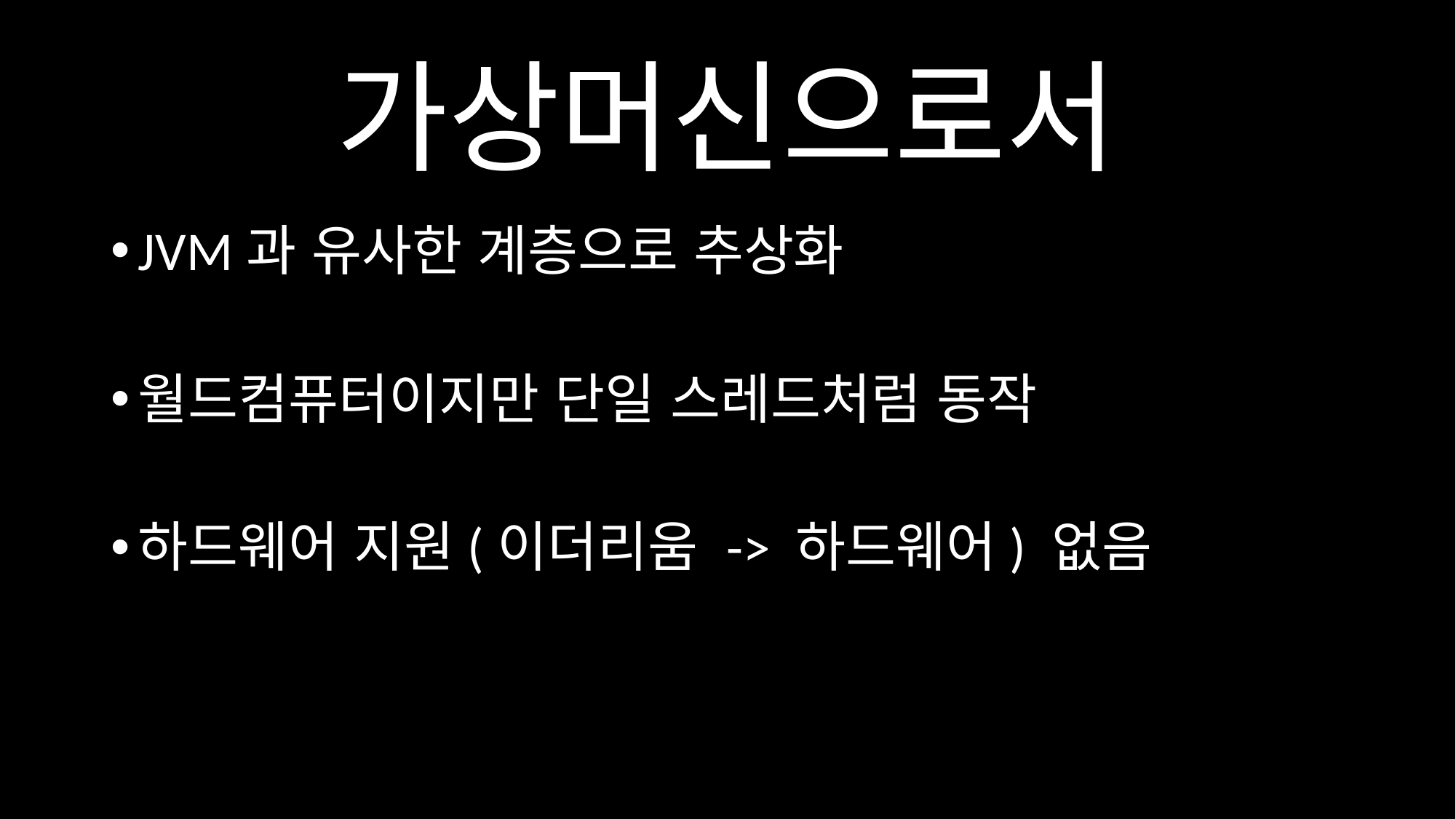

# 가상머신으로서
JVM과 유사한 계층으로 추상화

월드컴퓨터이지만 단일 스레드처럼 동작

하드웨어 지원(이더리움 -> 하드웨어) 없음